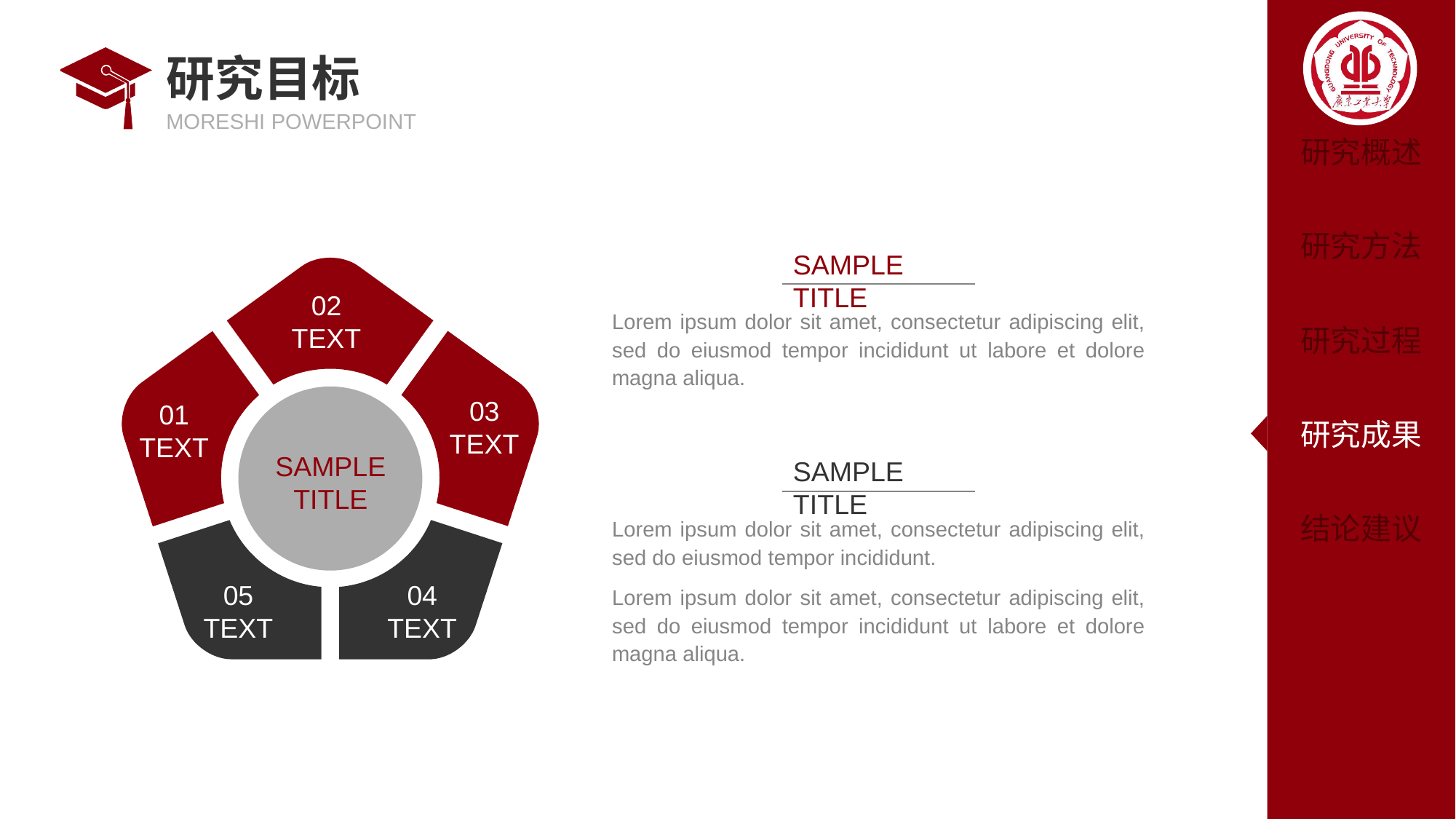

# 研究目标
SAMPLE TITLE

02
TEXT

03
TEXT
01
TEXT
SAMPLE
TITLE

05
TEXT
04
TEXT

Lorem ipsum dolor sit amet, consectetur adipiscing elit, sed do eiusmod tempor incididunt ut labore et dolore magna aliqua.
SAMPLE TITLE
Lorem ipsum dolor sit amet, consectetur adipiscing elit, sed do eiusmod tempor incididunt.
Lorem ipsum dolor sit amet, consectetur adipiscing elit, sed do eiusmod tempor incididunt ut labore et dolore magna aliqua.